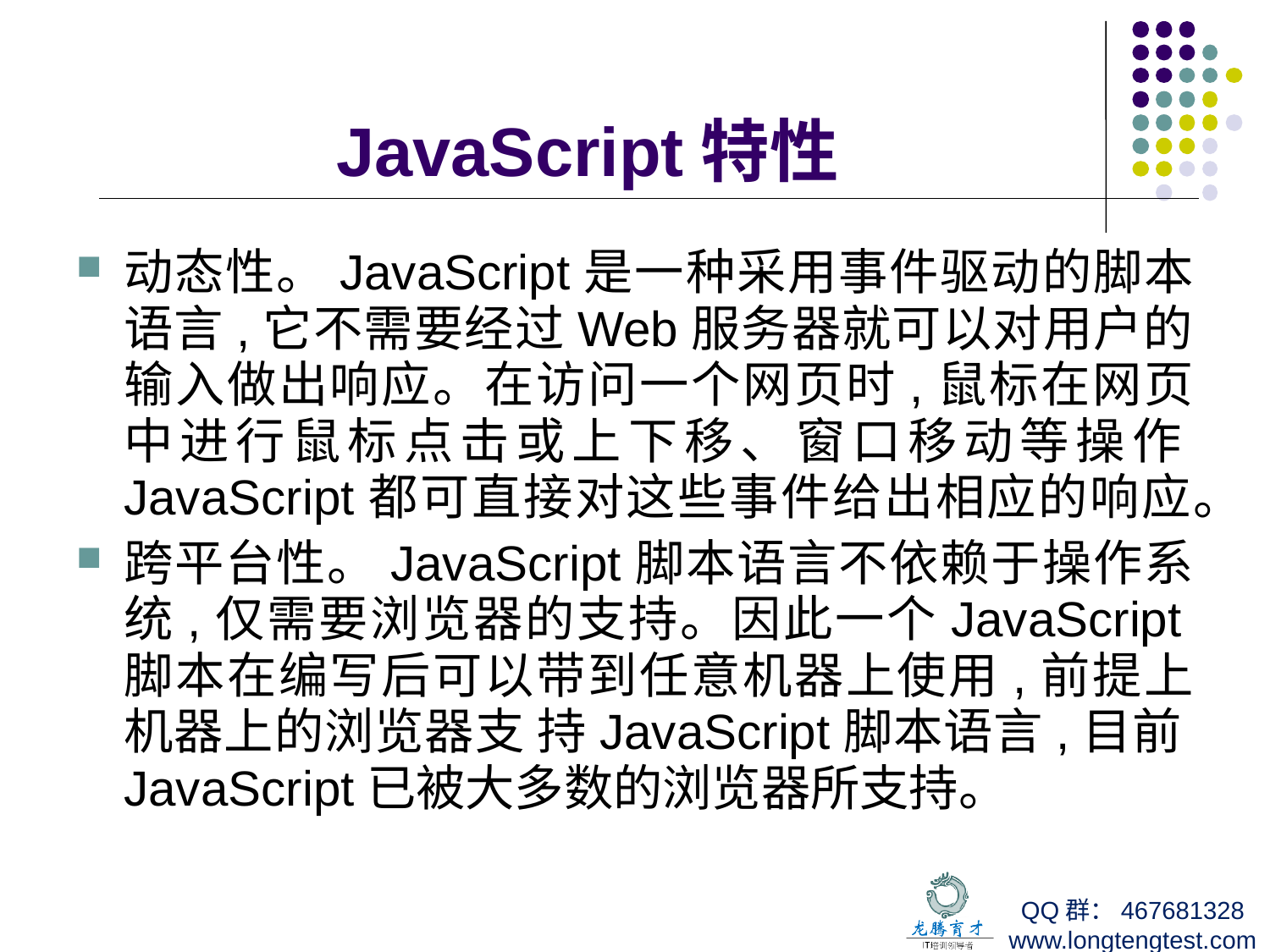

# JavaScript特性
动态性。JavaScript是一种采用事件驱动的脚本语言,它不需要经过Web服务器就可以对用户的输入做出响应。在访问一个网页时,鼠标在网页中进行鼠标点击或上下移、窗口移动等操作JavaScript都可直接对这些事件给出相应的响应。
跨平台性。JavaScript脚本语言不依赖于操作系统,仅需要浏览器的支持。因此一个JavaScript脚本在编写后可以带到任意机器上使用,前提上机器上的浏览器支 持JavaScript脚本语言,目前JavaScript已被大多数的浏览器所支持。